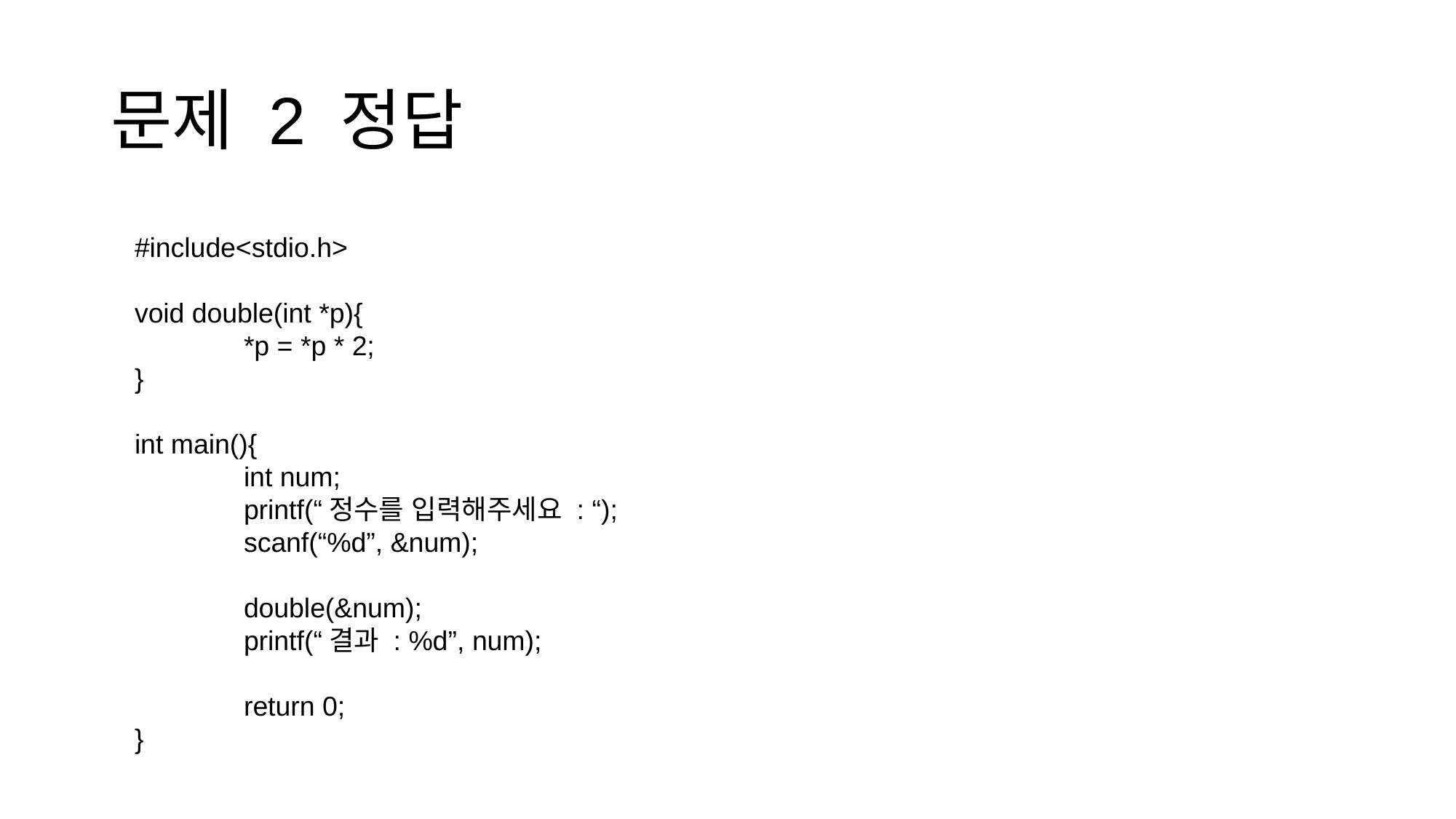

# 문제 2 정답
#include<stdio.h>

void double(int *p){
	*p = *p * 2;
}

int main(){
	int num;
	printf(“정수를 입력해주세요 : “);
	scanf(“%d”, &num);

	double(&num);
	printf(“결과 : %d”, num);

	return 0;
}